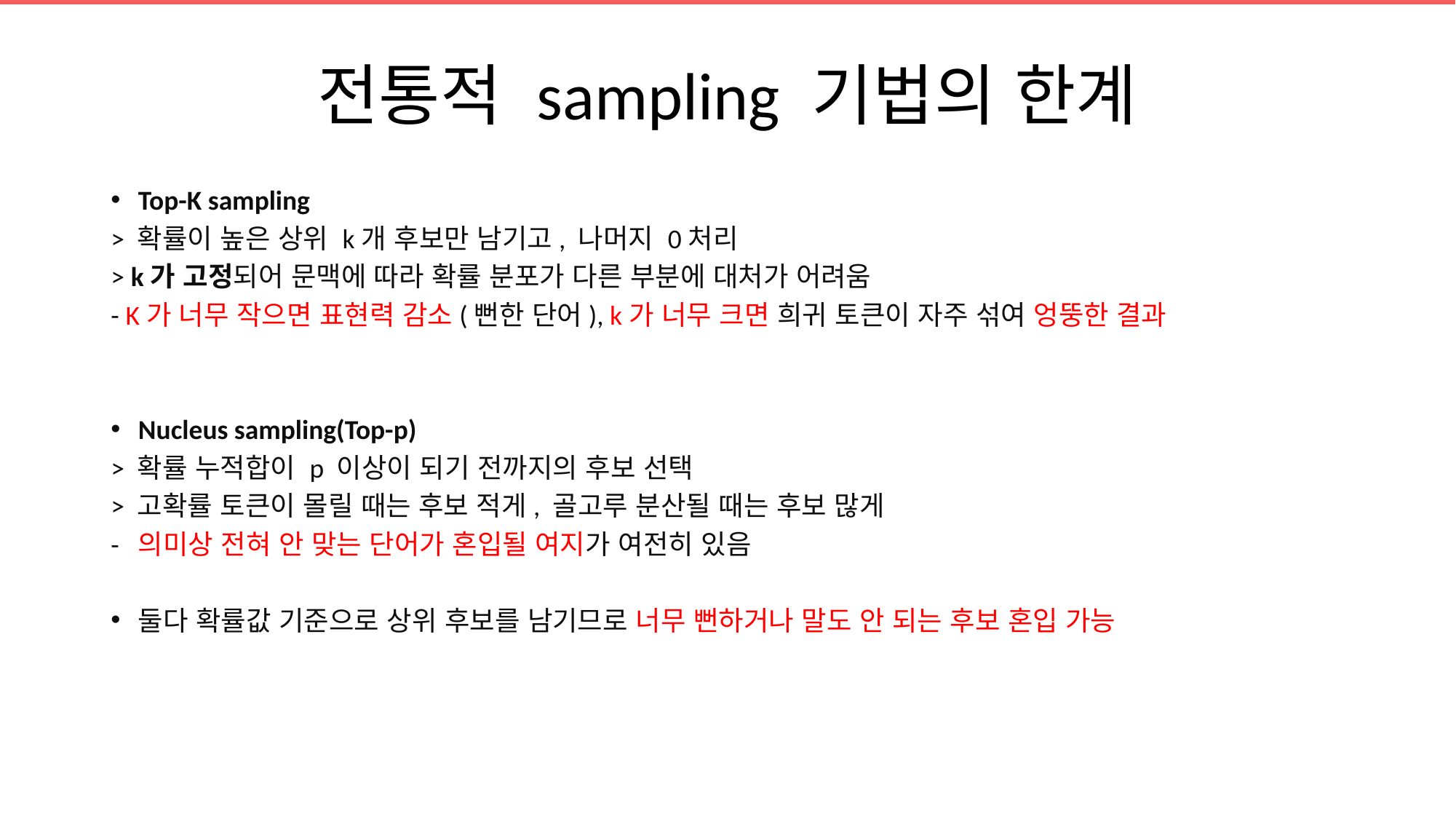

# 전통적 sampling 기법의 한계
Top-K sampling
> 확률이 높은 상위 k개 후보만 남기고, 나머지 0처리
> k가 고정되어 문맥에 따라 확률 분포가 다른 부분에 대처가 어려움
- K가 너무 작으면 표현력 감소(뻔한 단어), k가 너무 크면 희귀 토큰이 자주 섞여 엉뚱한 결과

Nucleus sampling(Top-p)
> 확률 누적합이 p 이상이 되기 전까지의 후보 선택
> 고확률 토큰이 몰릴 때는 후보 적게, 골고루 분산될 때는 후보 많게
-  의미상 전혀 안 맞는 단어가 혼입될 여지가 여전히 있음

둘다 확률값 기준으로 상위 후보를 남기므로 너무 뻔하거나 말도 안 되는 후보 혼입 가능